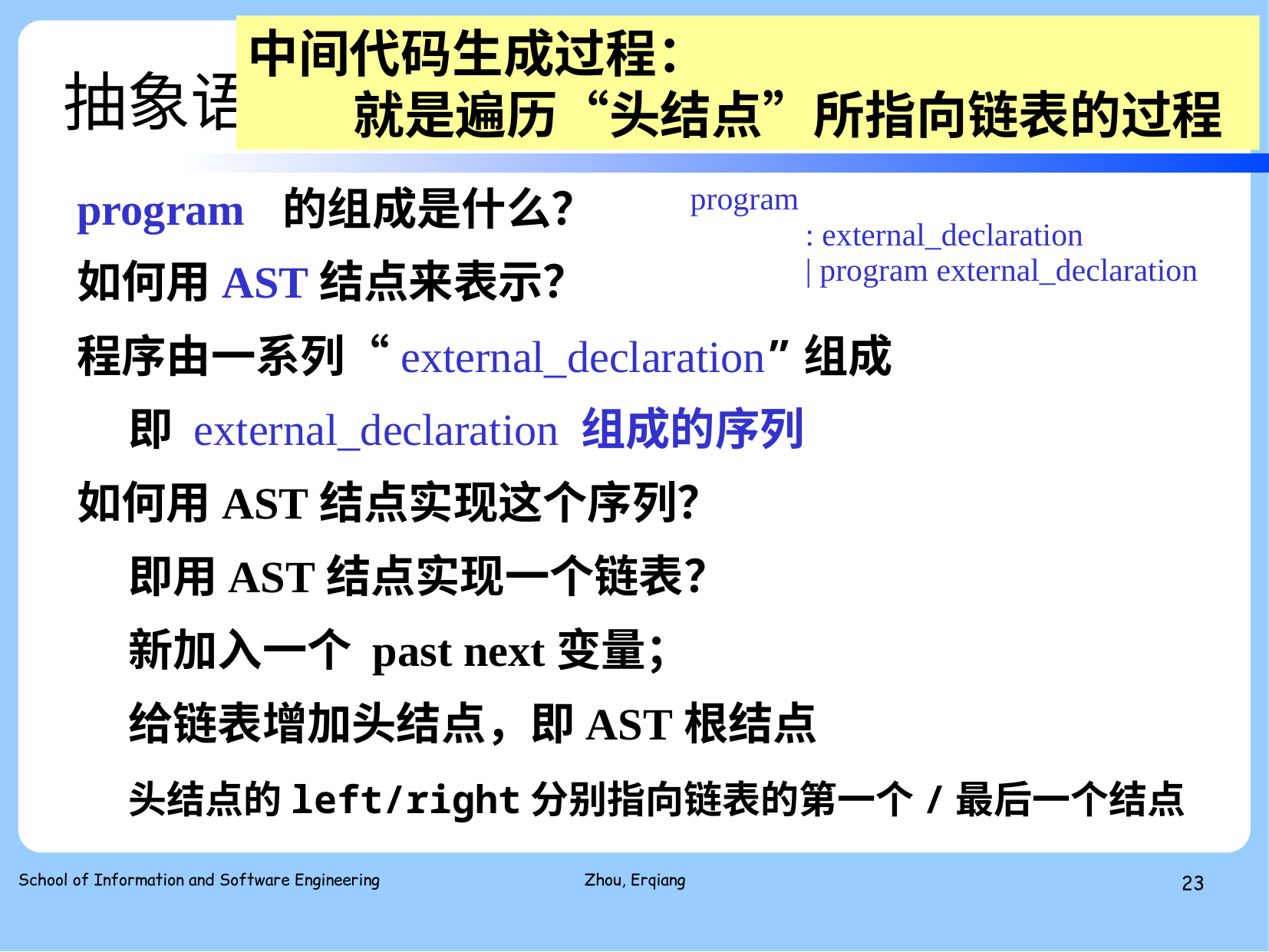

# 抽象语法树的建立
中间代码生成过程：
        就是遍历“头结点”所指向链表的过程
program
	: external_declaration
	| program external_declaration
program 的组成是什么？
如何用AST结点来表示？
程序由一系列“external_declaration”组成
    即 external_declaration 组成的序列
如何用AST结点实现这个序列？
    即用AST结点实现一个链表？
    新加入一个 past next变量；
    给链表增加头结点，即AST根结点
    头结点的left/right分别指向链表的第一个/最后一个结点

School of Information and Software Engineering
Zhou, Erqiang
23